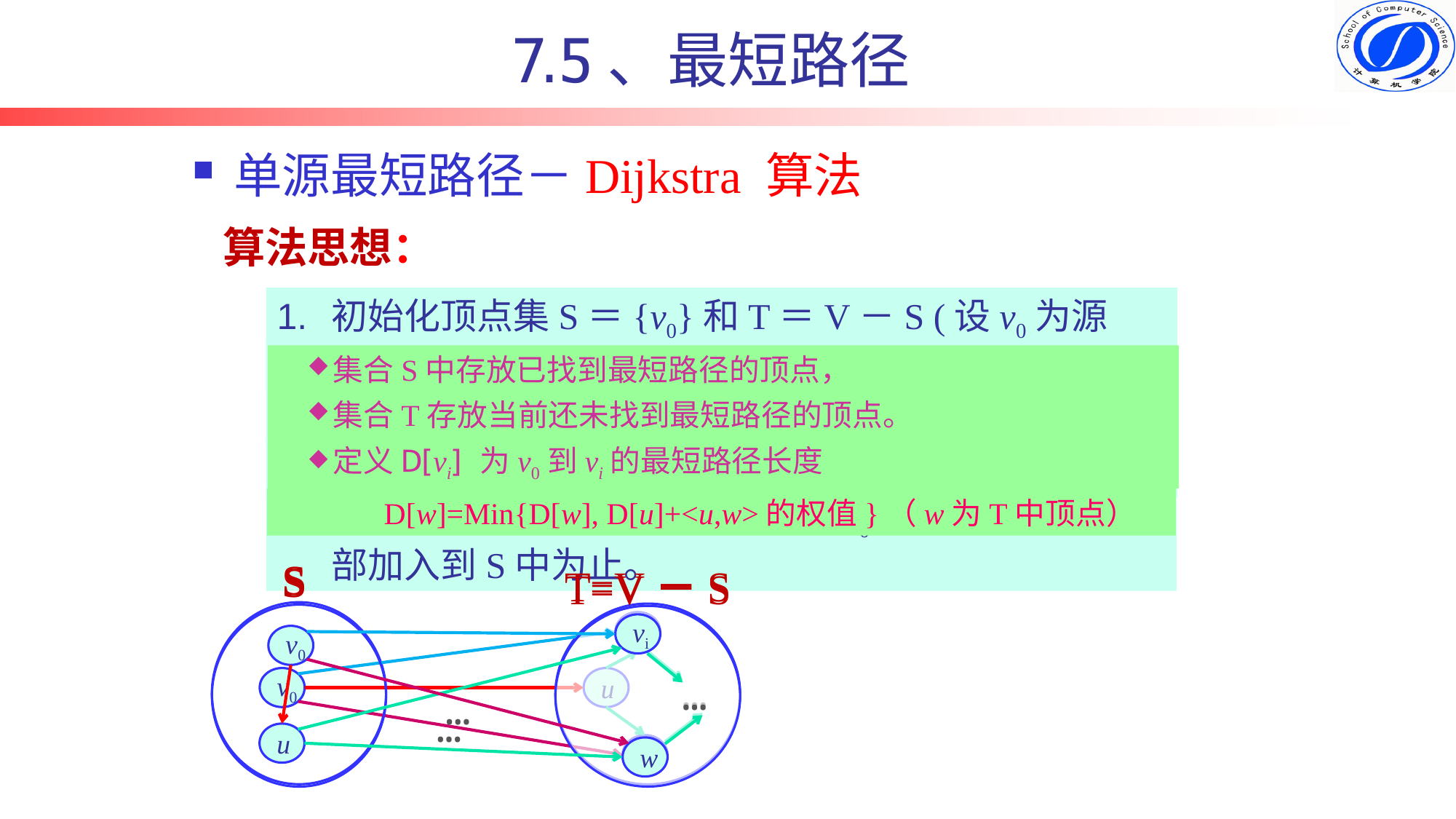

7.5、最短路径
单源最短路径－Dijkstra 算法
算法思想：
初始化顶点集S＝{v0}和T＝V－S (设v0为源点）
从集合T中选取到顶点v0路径长度最短的顶点u加入到集合S中
集合S中存放已找到最短路径的顶点，
集合T存放当前还未找到最短路径的顶点。
定义D[vi] 为v0到vi的最短路径长度
修改顶点v0到集合T中剩余顶点的最短路径长度值
重复步骤2,3，直到集合T中与v0有通路的顶点全部加入到S中为止。
 　D[w]=Min{D[w], D[u]+<u,w>的权值}（w为T中顶点）
S
T=V－S

v1
v0
u
…
…
vi
S
T=V－S

vi
v0
…
…
u
w